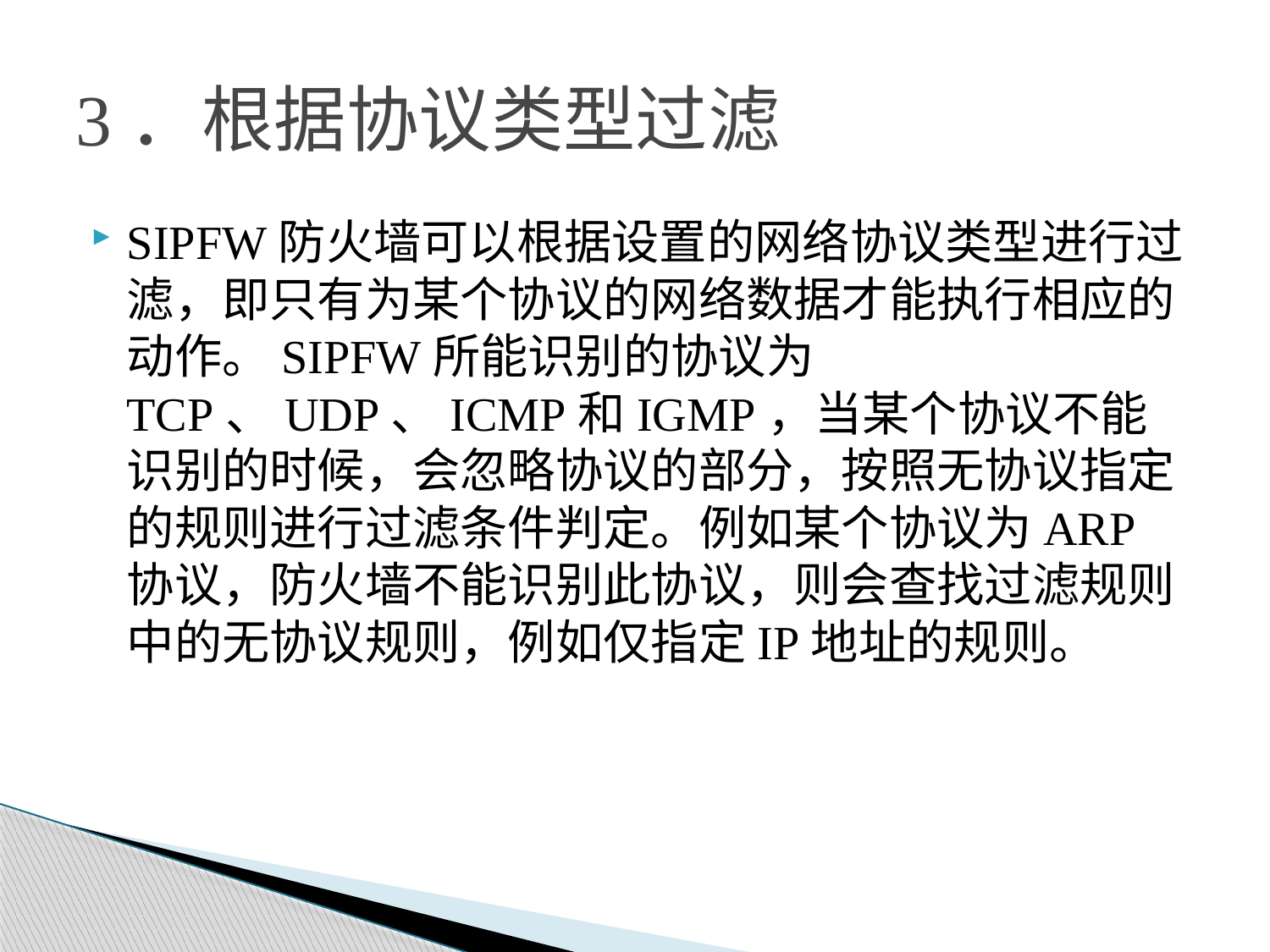

# 3．根据协议类型过滤
SIPFW防火墙可以根据设置的网络协议类型进行过滤，即只有为某个协议的网络数据才能执行相应的动作。SIPFW所能识别的协议为TCP、UDP、ICMP和IGMP，当某个协议不能识别的时候，会忽略协议的部分，按照无协议指定的规则进行过滤条件判定。例如某个协议为ARP协议，防火墙不能识别此协议，则会查找过滤规则中的无协议规则，例如仅指定IP地址的规则。